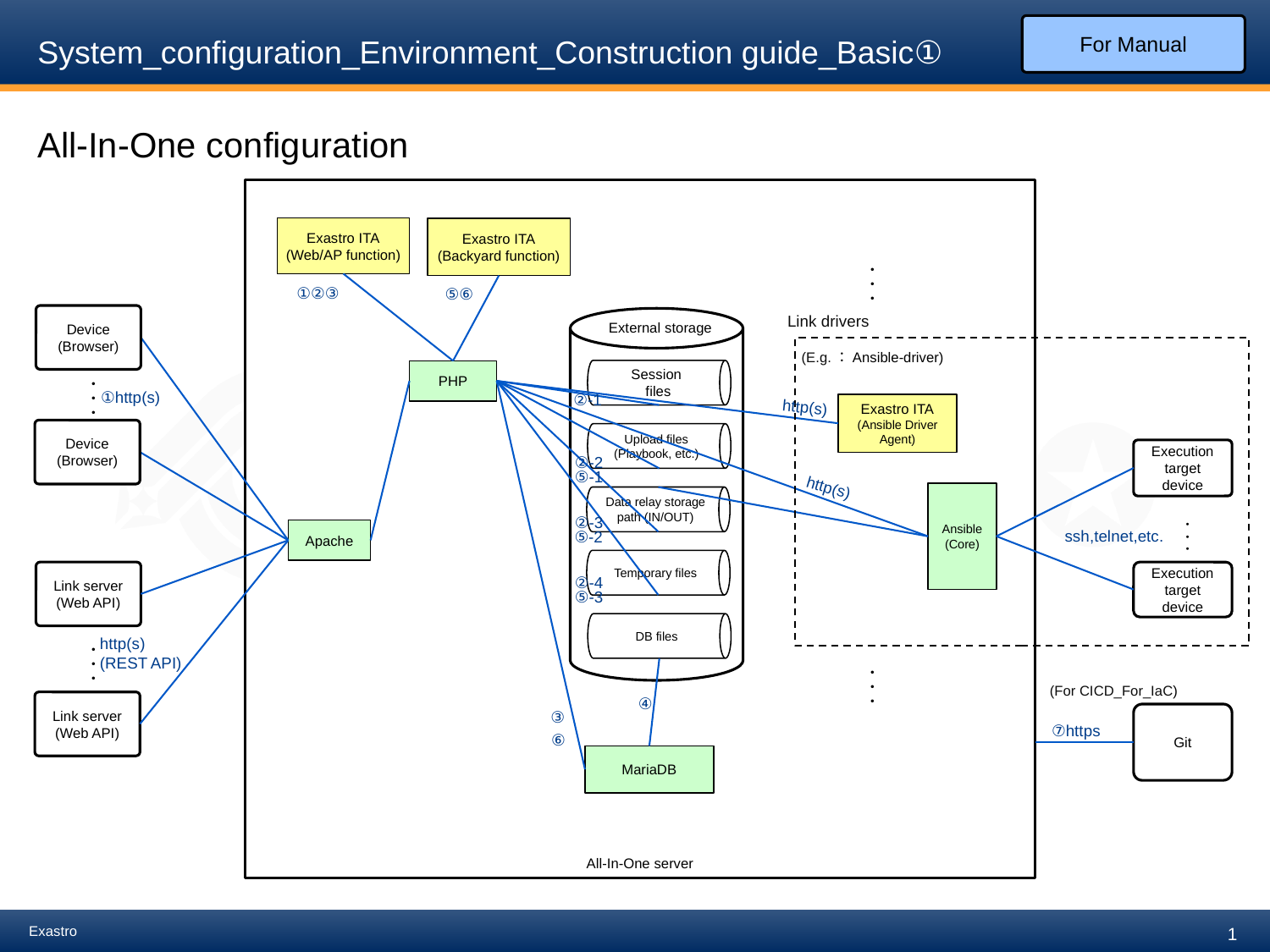

For Manual
# System_configuration_Environment_Construction guide_Basic①
All-In-One configuration
All-In-One server
Exastro ITA
(Web/AP function)
Exastro ITA
(Backyard function)
・・・
①②③
⑤⑥
Link drivers
Device
(Browser)
External storage

Session
 files
Upload files (Playbook, etc.)
Data relay storage path (IN/OUT)
Temporary files
DB files

 (E.g.：Ansible-driver)
PHP
・・・
①http(s)
②-1
http(s)
Exastro ITA
(Ansible Driver
Agent)
Device
(Browser)
Execution target device
②-2
⑤-1
http(s)
Ansible
(Core)
②-3
・・・
ssh,telnet,etc.
Apache
⑤-2
Link server
(Web API)
Execution target device
②-4
⑤-3
http(s)
(REST API)
・・・
・・・
 (For CICD_For_IaC)
④
Link server
(Web API)
③
Git
⑦https
⑥
MariaDB